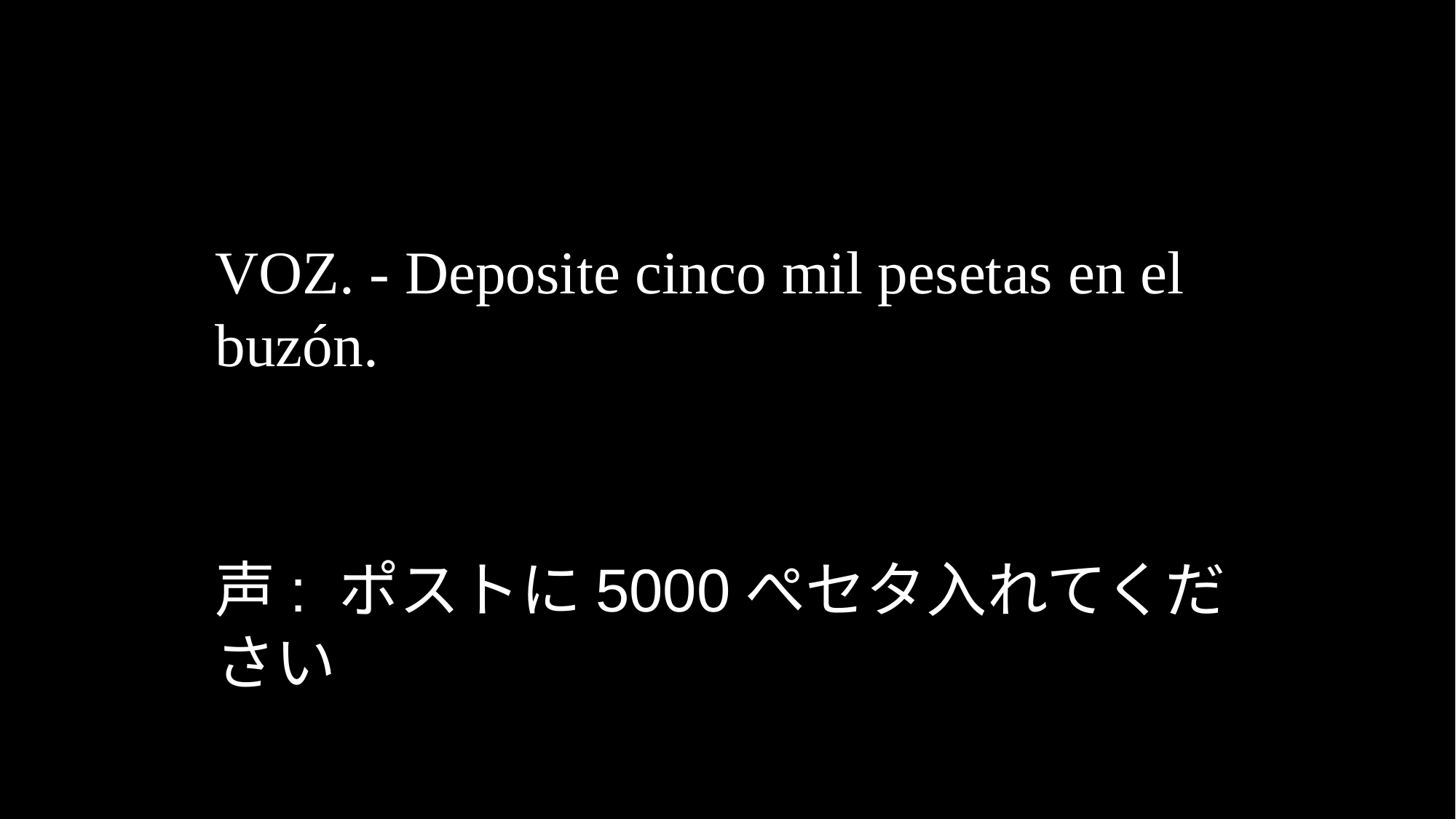

VOZ. - Deposite cinco mil pesetas en el buzón.

声: ポストに5000ぺセタ入れてください